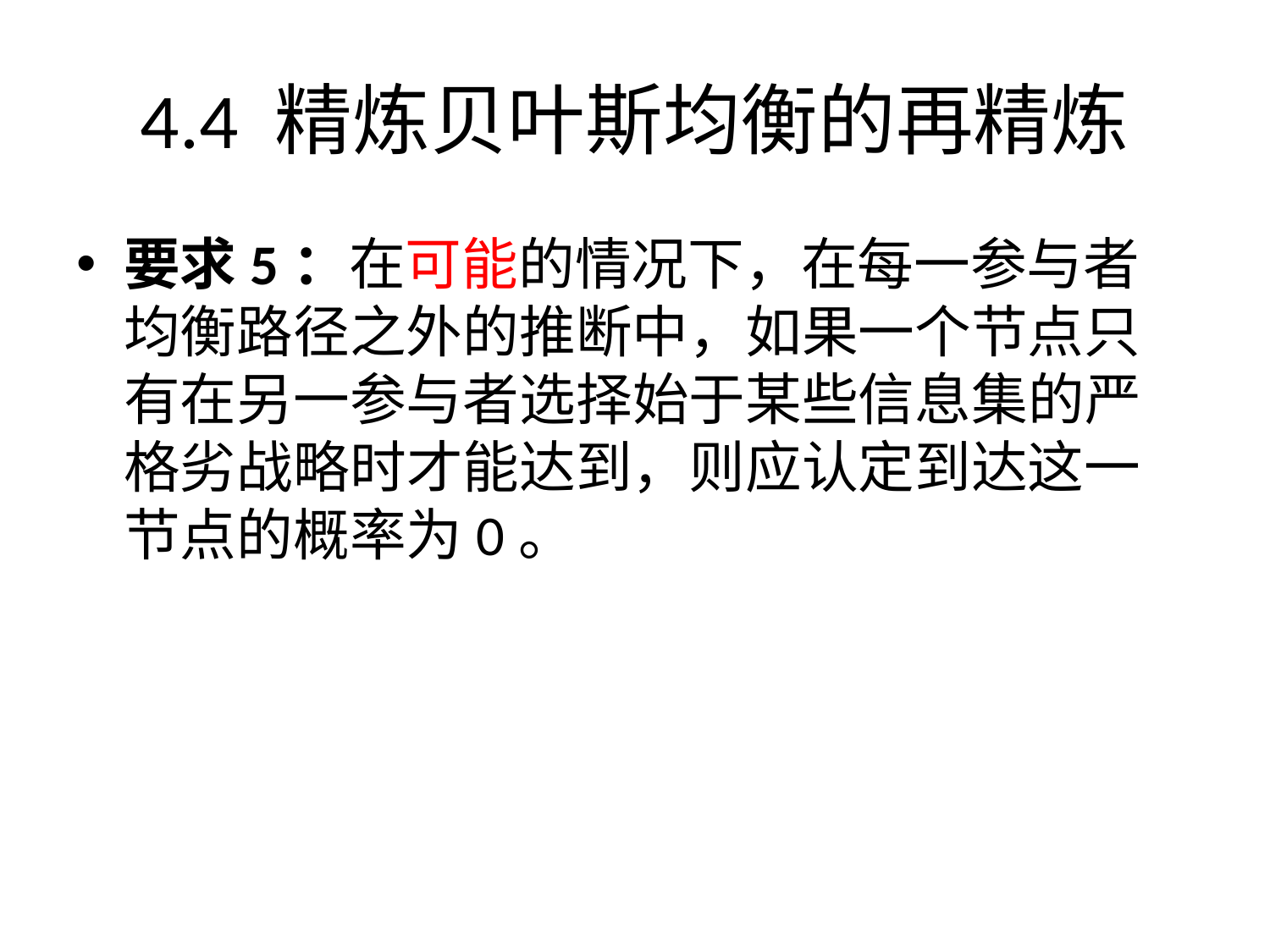

4.4 精炼贝叶斯均衡的再精炼
要求5：在可能的情况下，在每一参与者均衡路径之外的推断中，如果一个节点只有在另一参与者选择始于某些信息集的严格劣战略时才能达到，则应认定到达这一节点的概率为0。